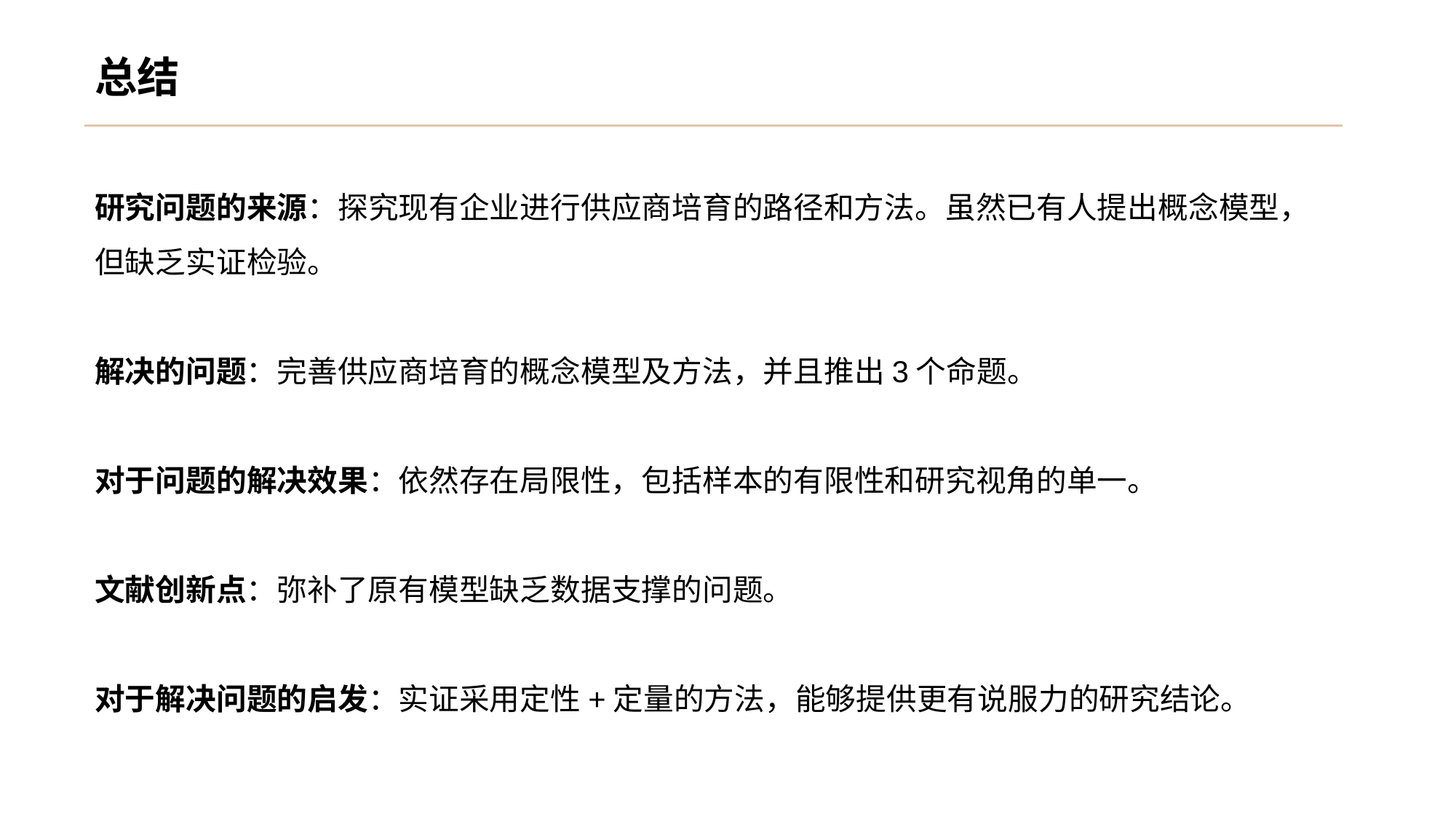

总结
研究问题的来源：探究现有企业进行供应商培育的路径和方法。虽然已有人提出概念模型，但缺乏实证检验。

解决的问题：完善供应商培育的概念模型及方法，并且推出3个命题。

对于问题的解决效果：依然存在局限性，包括样本的有限性和研究视角的单一。

文献创新点：弥补了原有模型缺乏数据支撑的问题。

对于解决问题的启发：实证采用定性+定量的方法，能够提供更有说服力的研究结论。